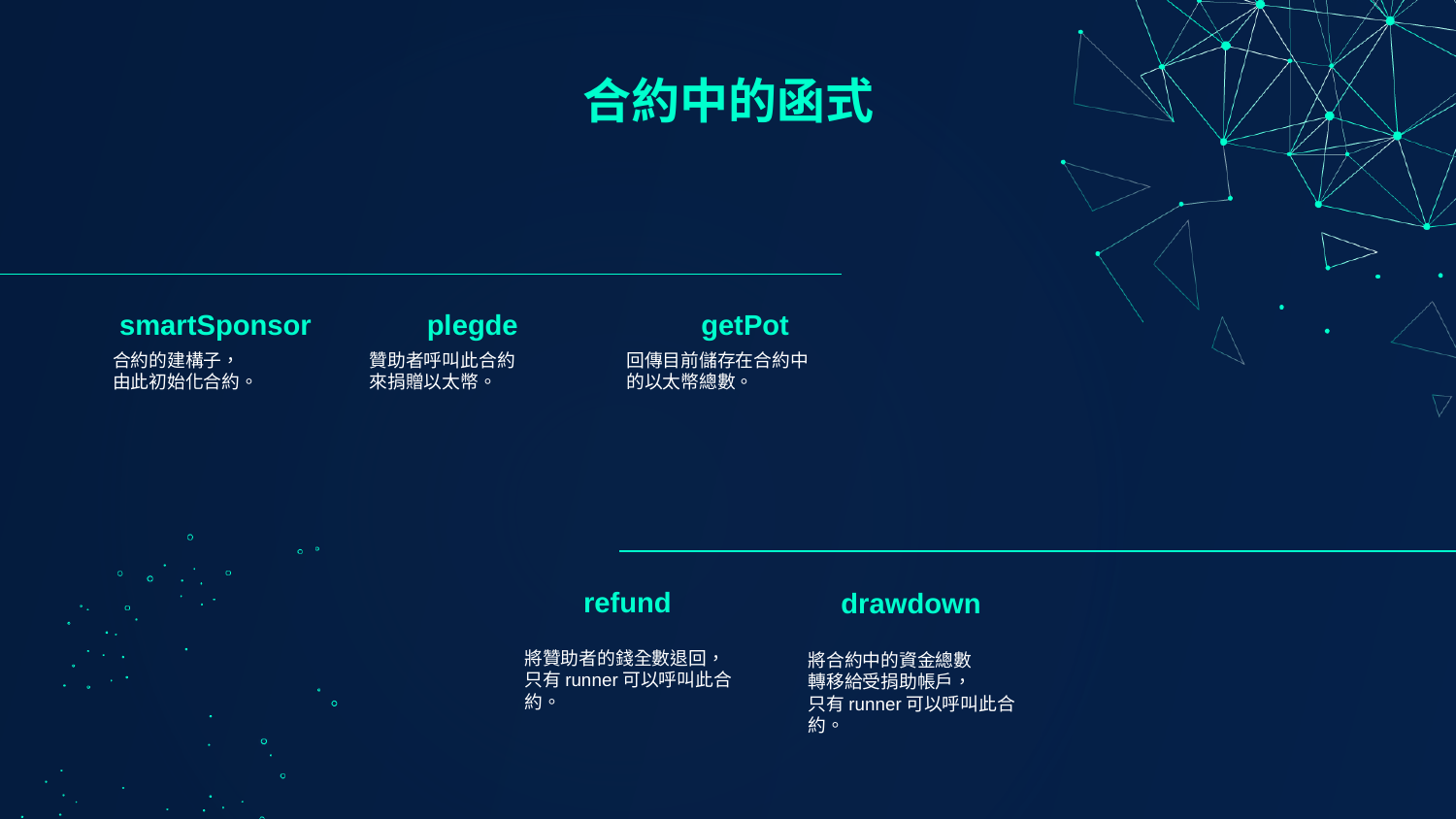

# 合約中的函式
smartSponsor
plegde
getPot
合約的建構子，
由此初始化合約。
贊助者呼叫此合約
來捐贈以太幣。
回傳目前儲存在合約中
的以太幣總數。
refund
drawdown
將贊助者的錢全數退回，
只有runner可以呼叫此合約。

將合約中的資金總數
轉移給受捐助帳戶，
只有runner可以呼叫此合約。